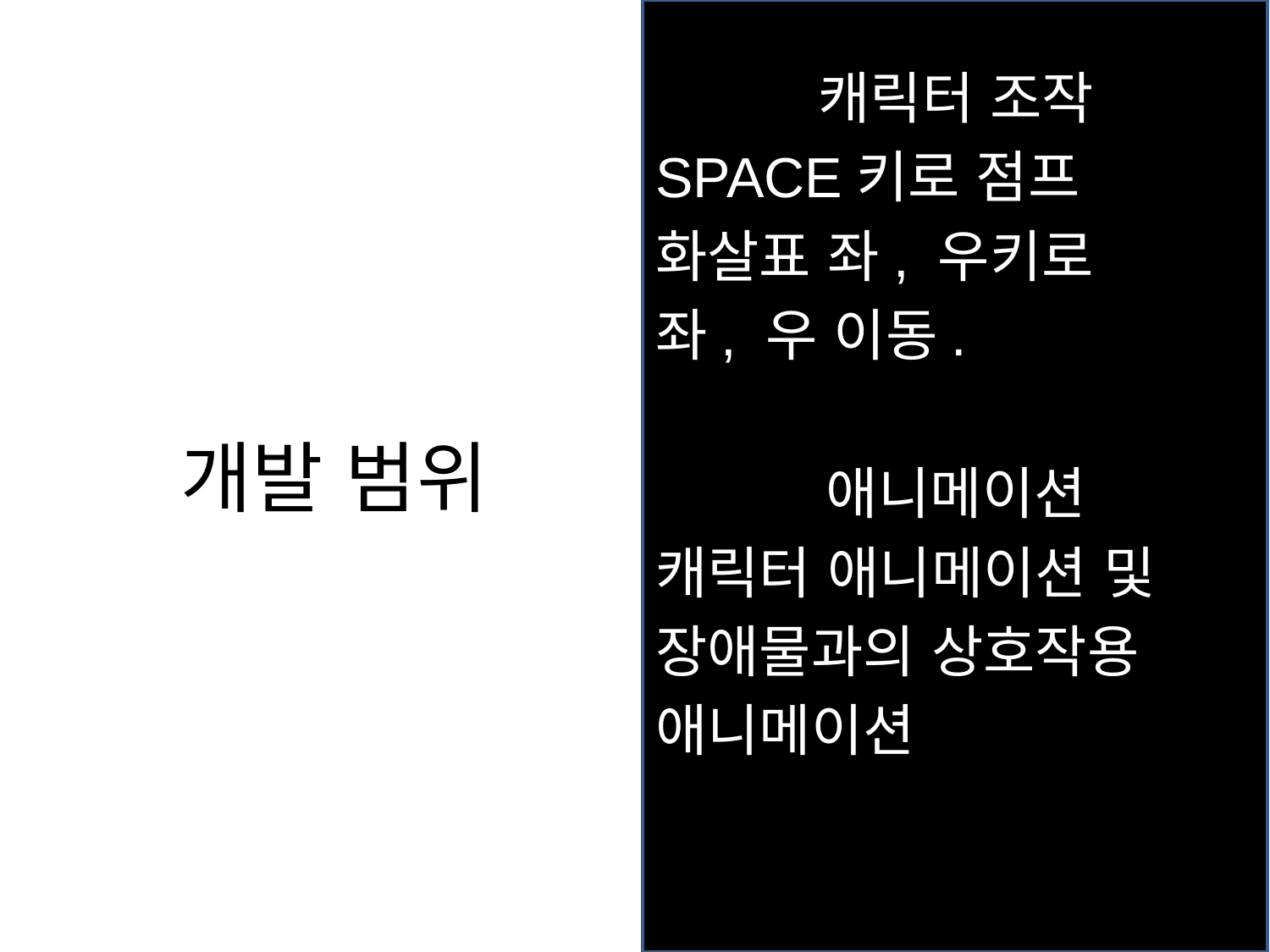

캐릭터 조작
SPACE키로 점프
화살표 좌, 우키로
좌, 우 이동.

애니메이션
캐릭터 애니메이션 및
장애물과의 상호작용
애니메이션
# 개발 범위